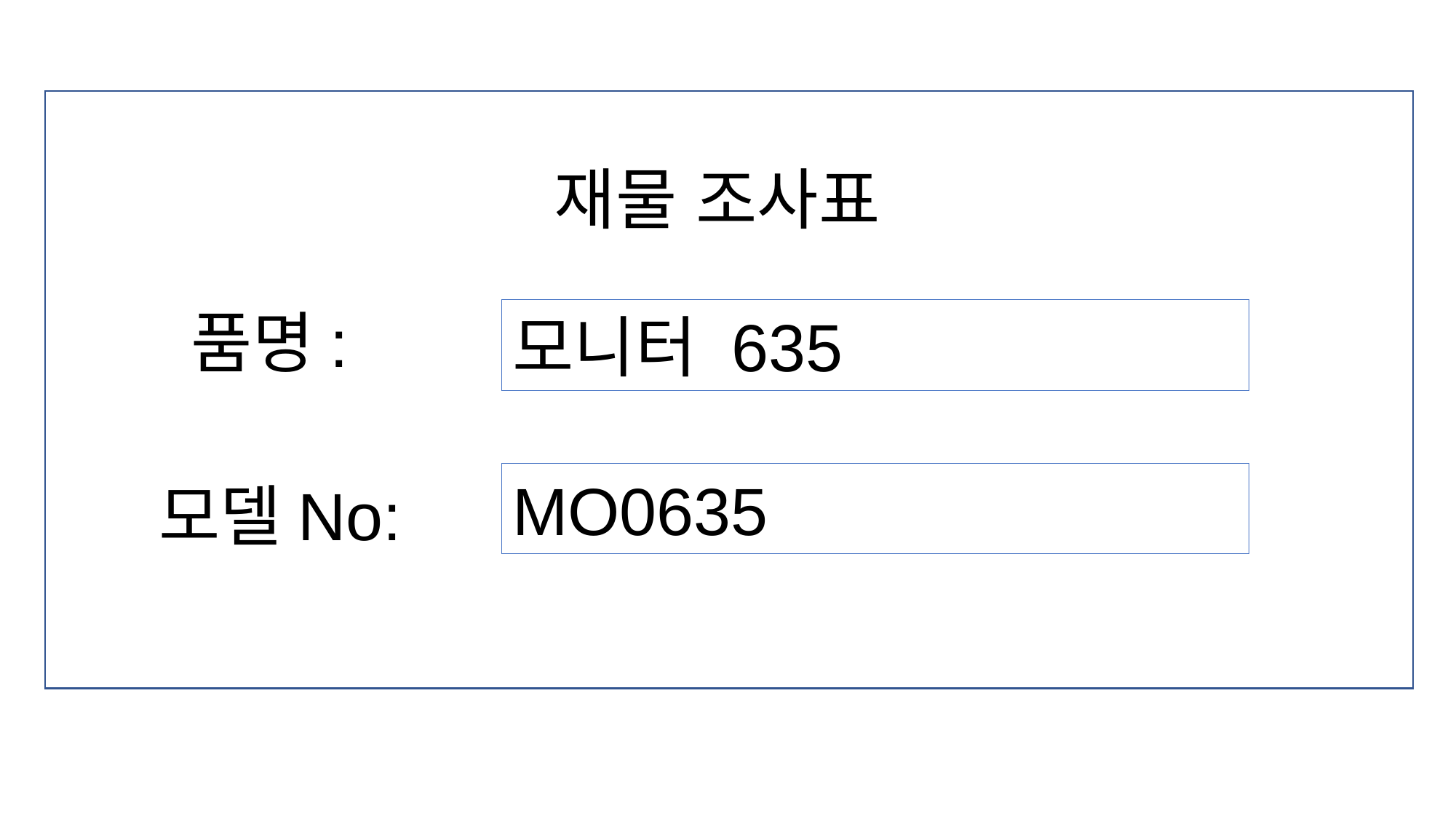

재물 조사표
품명:
모니터 635
MO0635
모델No: